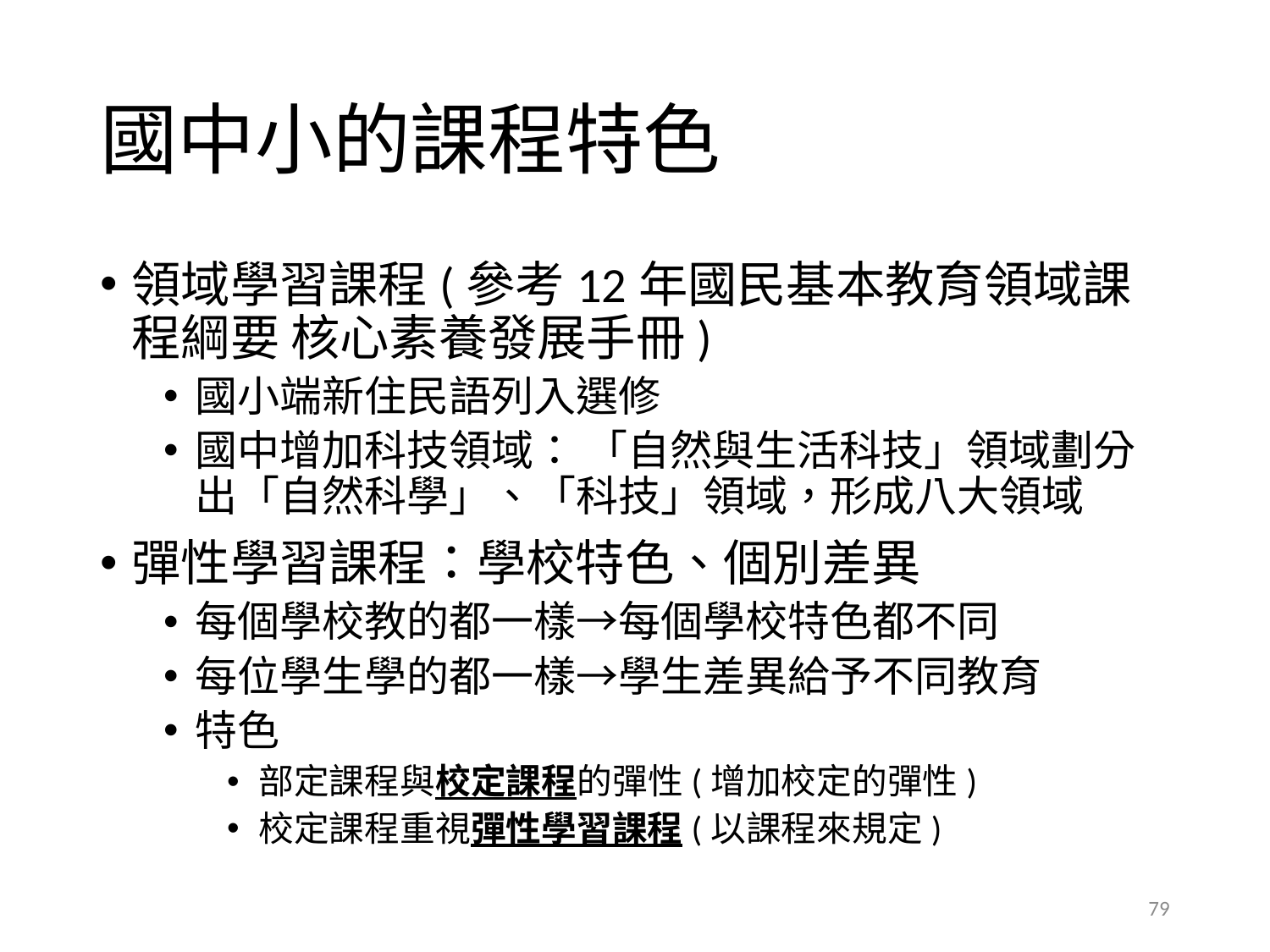

# 國中小的課程特色
領域學習課程(參考12年國民基本教育領域課程綱要 核心素養發展手冊)
國小端新住民語列入選修
國中增加科技領域： 「自然與生活科技」領域劃分出「自然科學」、「科技」領域，形成八大領域
彈性學習課程：學校特色、個別差異
每個學校教的都一樣→每個學校特色都不同
每位學生學的都一樣→學生差異給予不同教育
特色
部定課程與校定課程的彈性(增加校定的彈性)
校定課程重視彈性學習課程(以課程來規定)

79